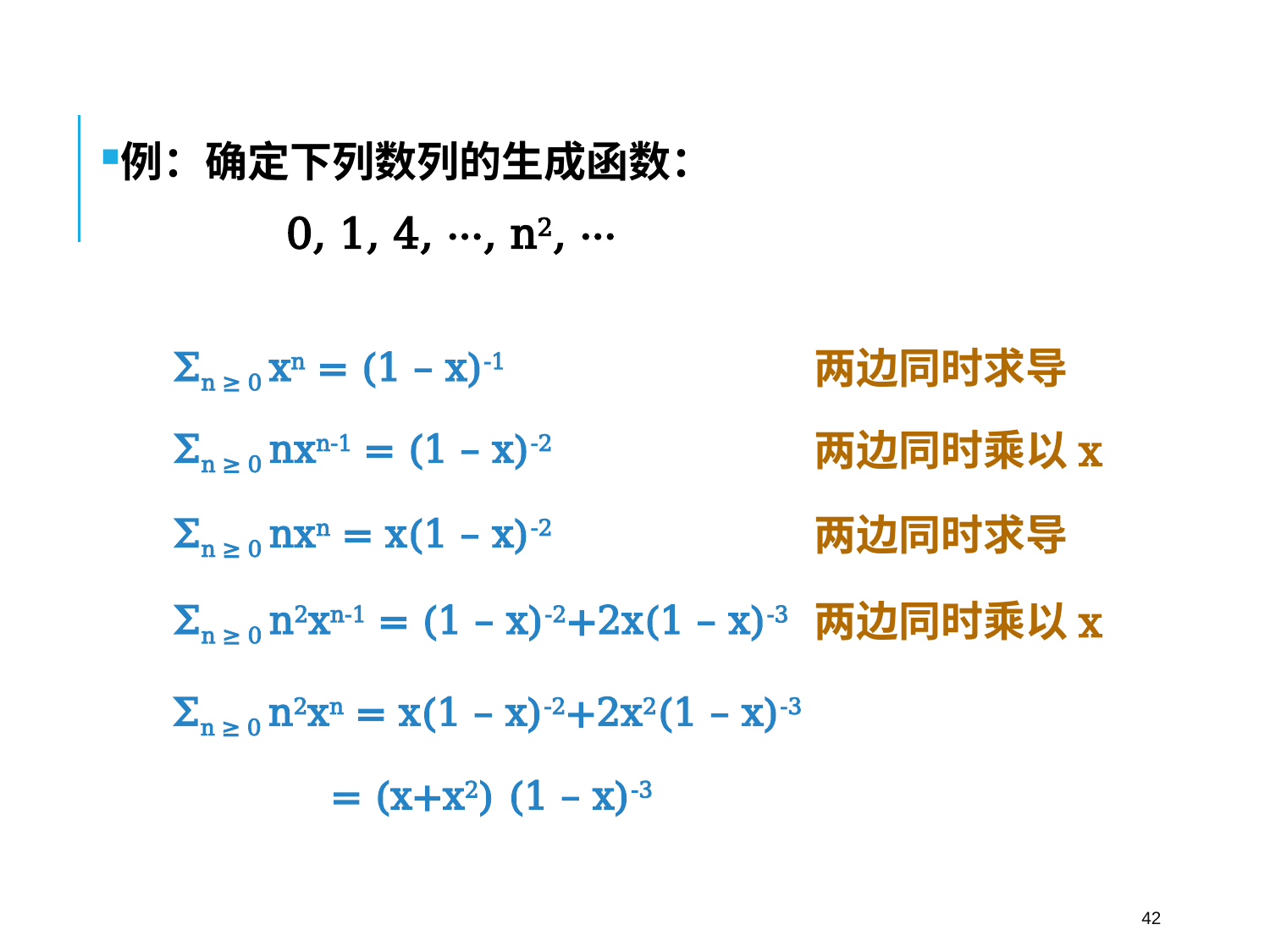

例：确定下列数列的生成函数：
                 0, 1, 4, ···, n2, ···
Σn ≥ 0 xn = (1 – x)-1

两边同时求导
Σn ≥ 0 nxn-1 = (1 – x)-2

两边同时乘以x
Σn ≥ 0 nxn = x(1 – x)-2

两边同时求导
Σn ≥ 0 n2xn-1 = (1 – x)-2+2x(1 – x)-3
两边同时乘以x
Σn ≥ 0 n2xn = x(1 – x)-2+2x2(1 – x)-3
= (x+x2) (1 – x)-3
42